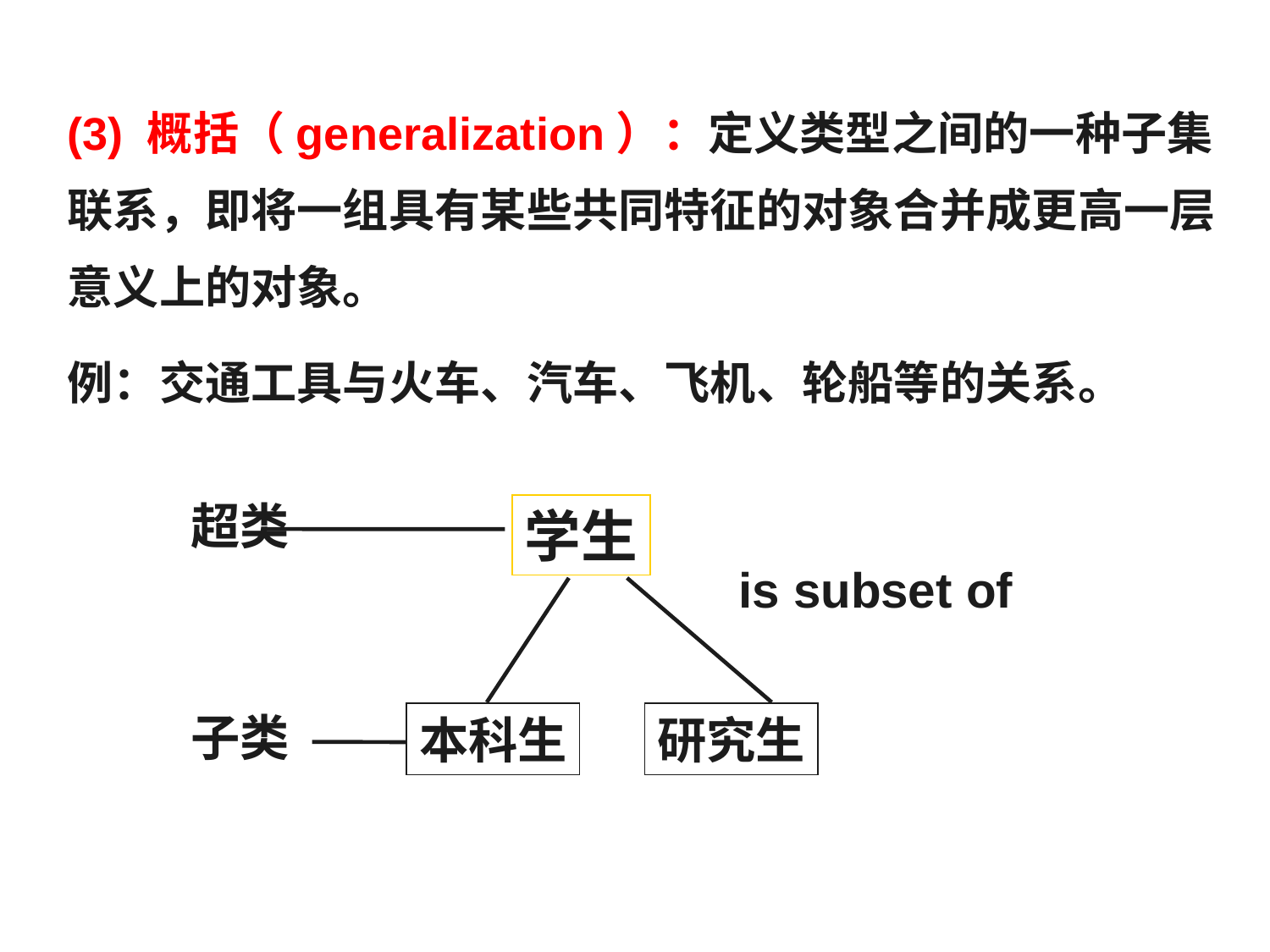

(3) 概括（generalization）：定义类型之间的一种子集联系，即将一组具有某些共同特征的对象合并成更高一层意义上的对象。
例：交通工具与火车、汽车、飞机、轮船等的关系。
超类
学生

is subset of

子类
本科生
研究生